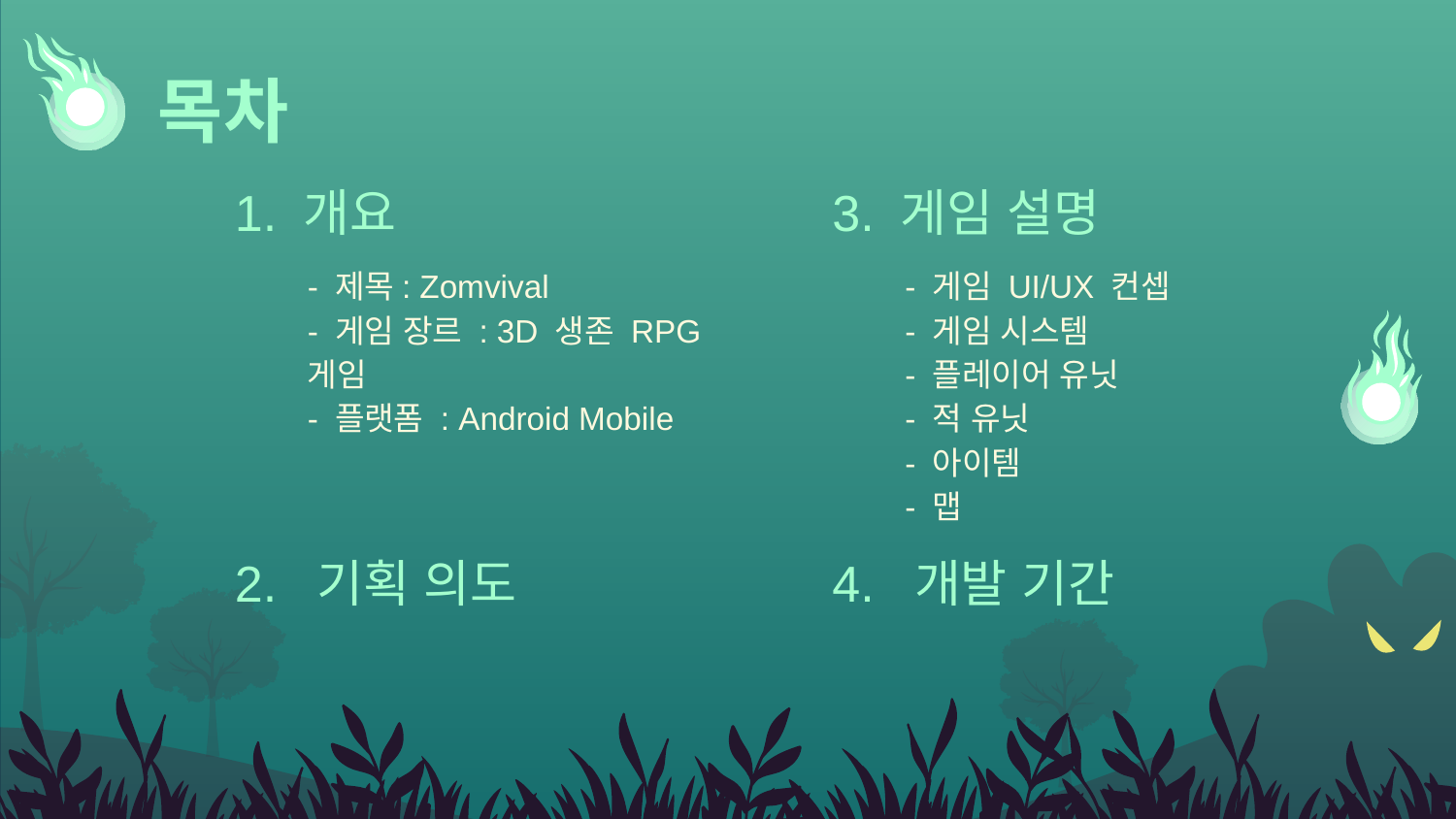

# 목차
1. 개요

- 제목: Zomvival
- 게임 장르 : 3D 생존 RPG 게임
- 플랫폼 : Android Mobile
3. 게임 설명

- 게임 UI/UX 컨셉
- 게임 시스템
- 플레이어 유닛
- 적 유닛
- 아이템
- 맵

2.  기획 의도
4.  개발 기간